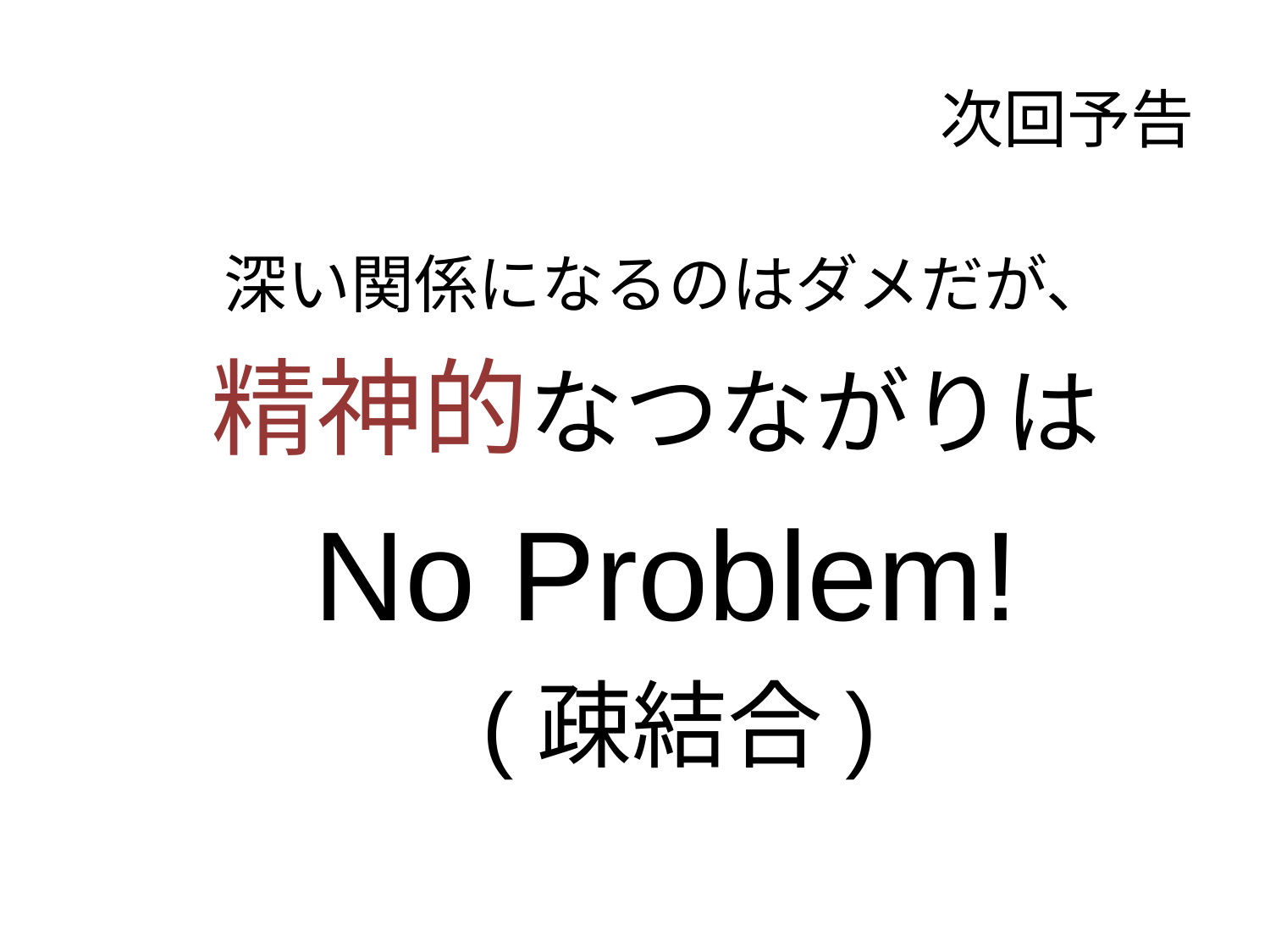

# 次回予告
深い関係になるのはダメだが、
精神的なつながりは
No Problem!
 (疎結合)